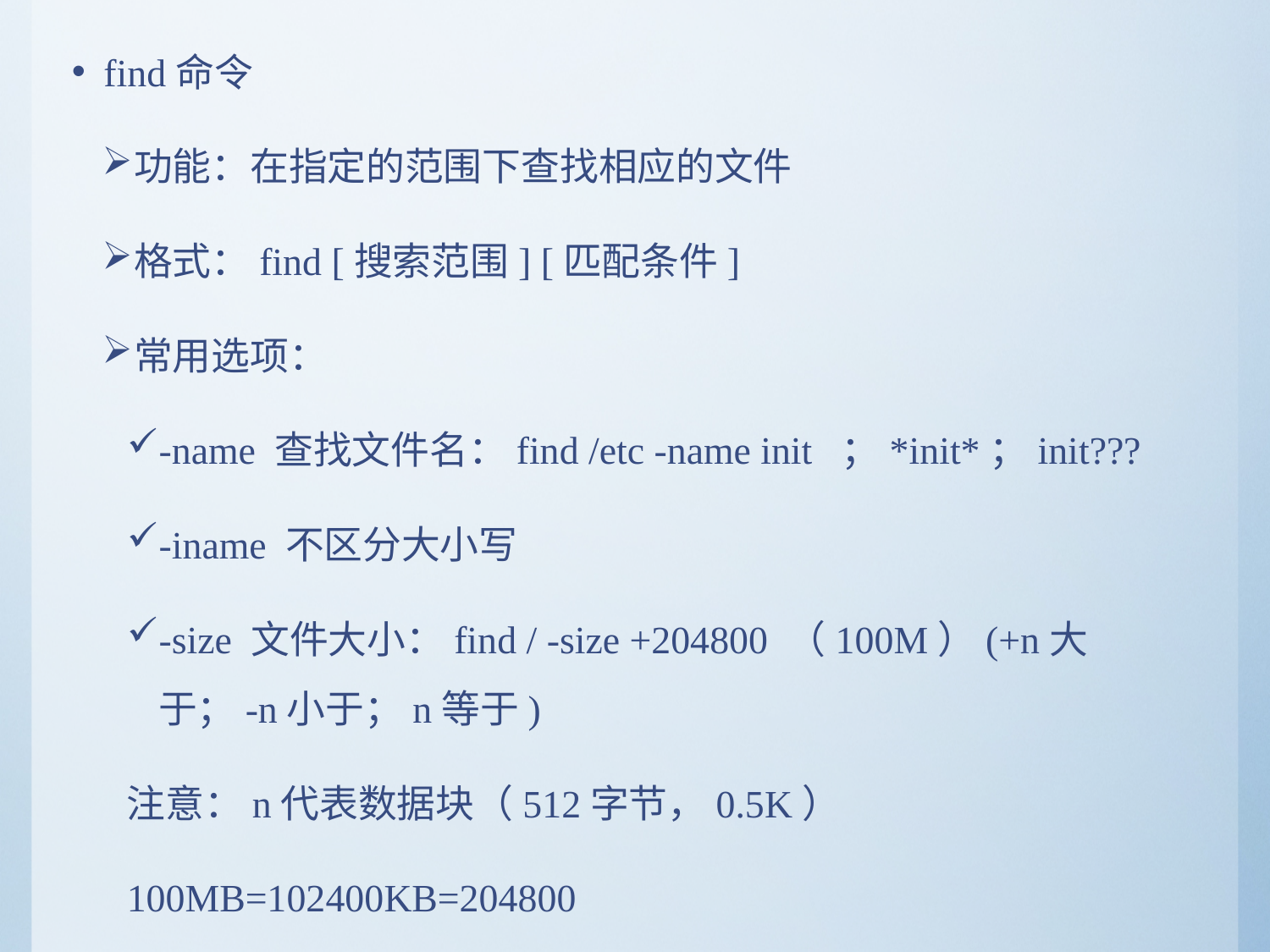

find命令
功能：在指定的范围下查找相应的文件
格式：find [搜索范围] [匹配条件]
常用选项：
-name 查找文件名：find /etc -name init  ；*init*；init???
-iname 不区分大小写
-size 文件大小：find / -size +204800 （100M）(+n大于；-n小于；n等于)
注意：n代表数据块（512字节，0.5K）
100MB=102400KB=204800